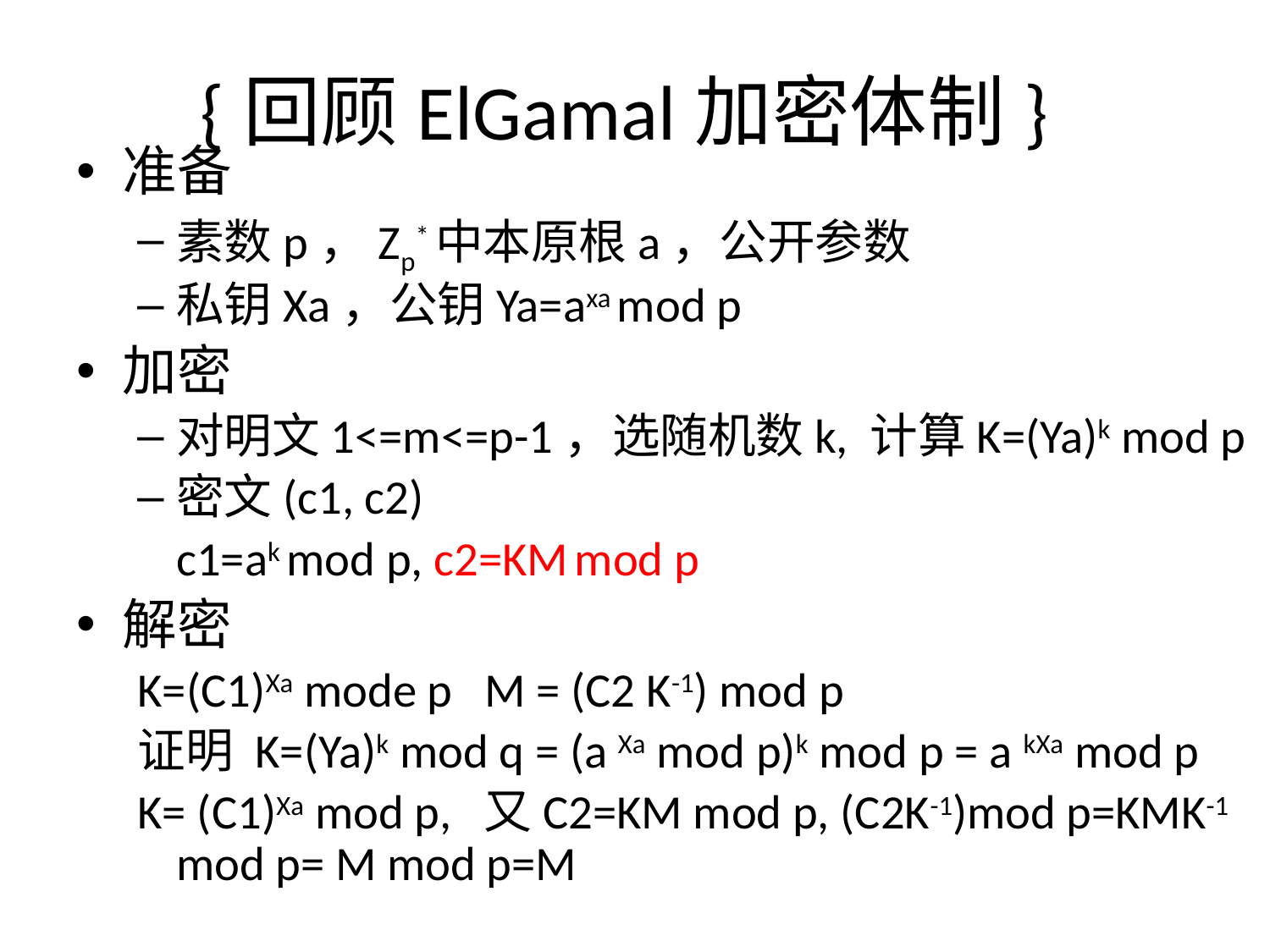

# {回顾ElGamal加密体制}
准备
素数p，Zp*中本原根a，公开参数
私钥Xa，公钥Ya=axa mod p
加密
对明文1<=m<=p-1，选随机数k, 计算K=(Ya)k mod p
密文(c1, c2)
	c1=ak mod p, c2=KM mod p
解密
K=(C1)Xa mode p   M = (C2 K-1) mod p
证明 K=(Ya)k mod q = (a Xa mod p)k mod p = a kXa mod p
K= (C1)Xa mod p,  又C2=KM mod p, (C2K-1)mod p=KMK-1 mod p= M mod p=M